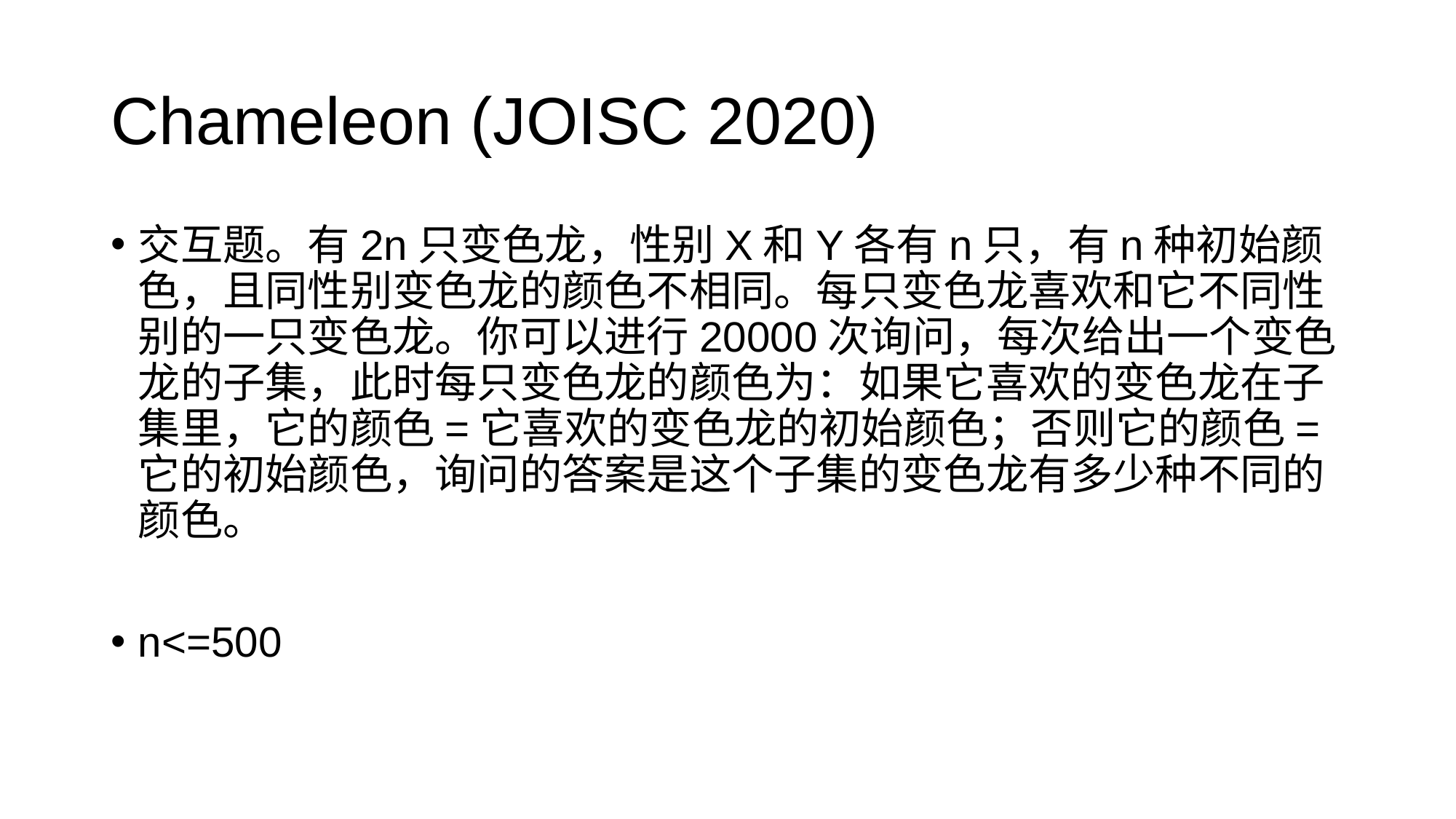

# Chameleon (JOISC 2020)
交互题。有2n只变色龙，性别X和Y各有n只，有n种初始颜色，且同性别变色龙的颜色不相同。每只变色龙喜欢和它不同性别的一只变色龙。你可以进行20000次询问，每次给出一个变色龙的子集，此时每只变色龙的颜色为：如果它喜欢的变色龙在子集里，它的颜色=它喜欢的变色龙的初始颜色；否则它的颜色=它的初始颜色，询问的答案是这个子集的变色龙有多少种不同的颜色。

n<=500